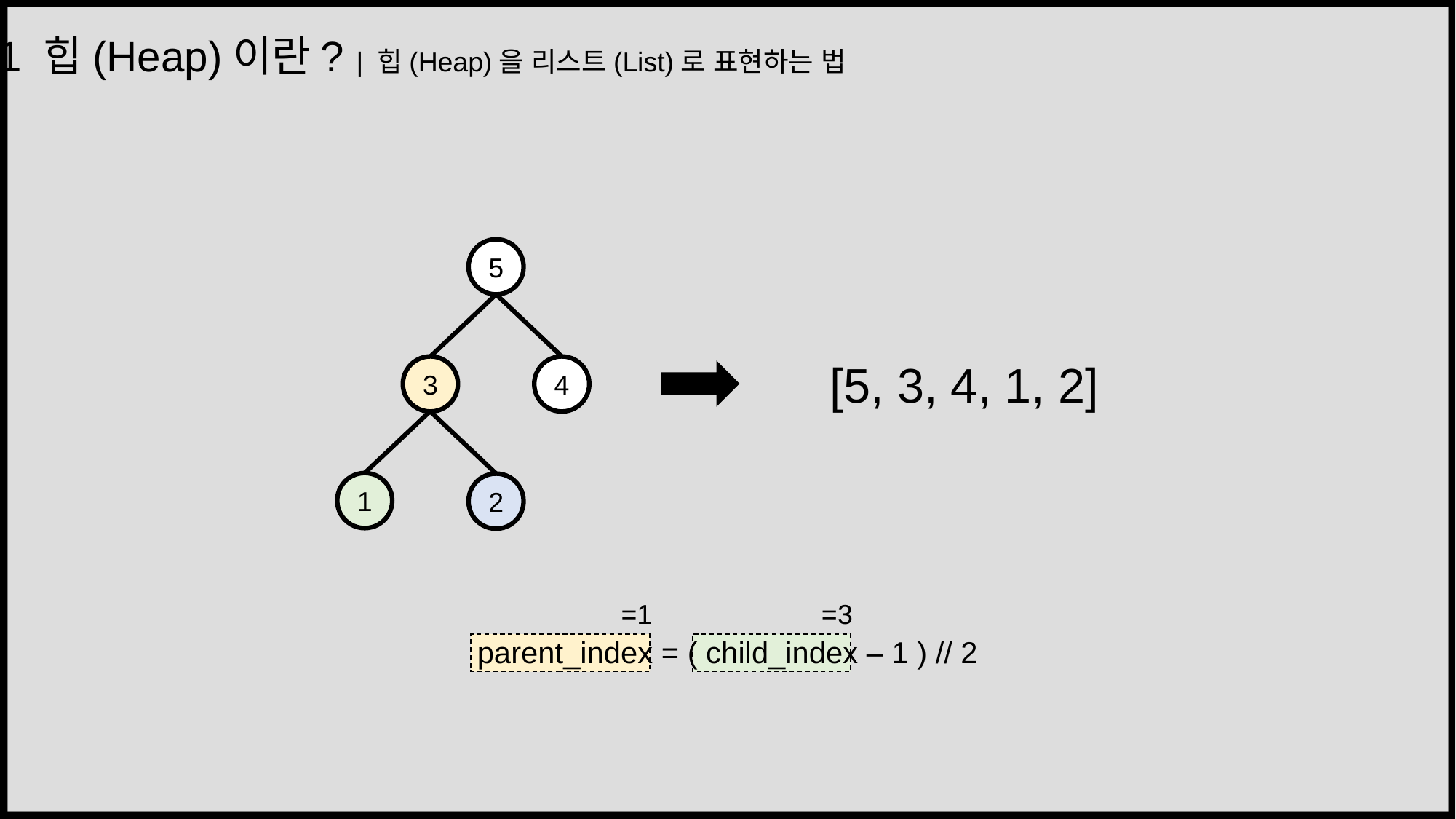

1 힙(Heap)이란? | 힙(Heap)을 리스트(List)로 표현하는 법
5
3
4
1
2
[5, 3, 4, 1, 2]

=1
=3
parent_index = ( child_index – 1 ) // 2